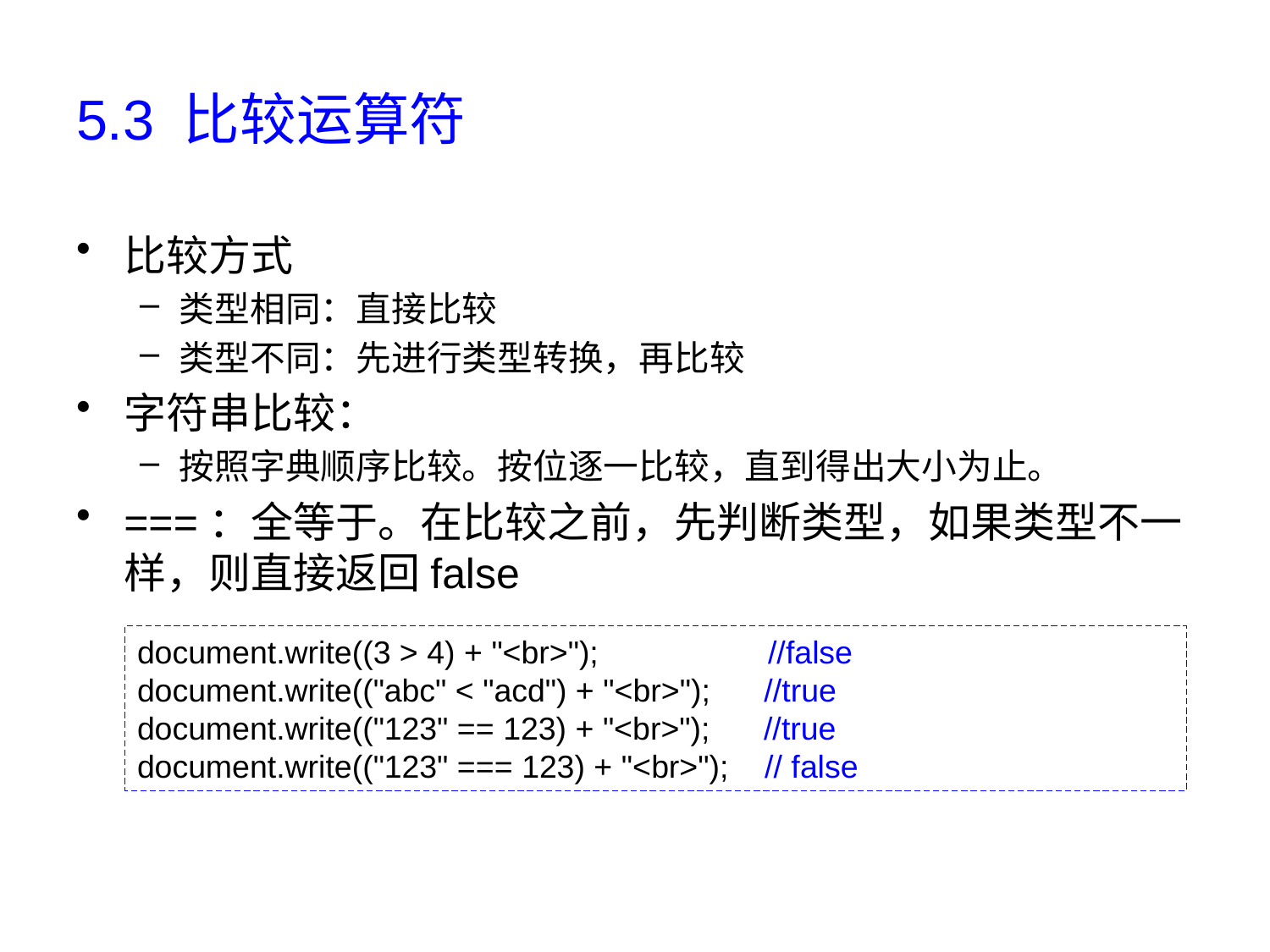

# 5.3 比较运算符
比较方式
类型相同：直接比较
类型不同：先进行类型转换，再比较
字符串比较：
按照字典顺序比较。按位逐一比较，直到得出大小为止。
===：全等于。在比较之前，先判断类型，如果类型不一样，则直接返回false
document.write((3 > 4) + "<br>");                   //false
document.write(("abc" < "acd") + "<br>");      //true
document.write(("123" == 123) + "<br>");      //true
document.write(("123" === 123) + "<br>");    // false